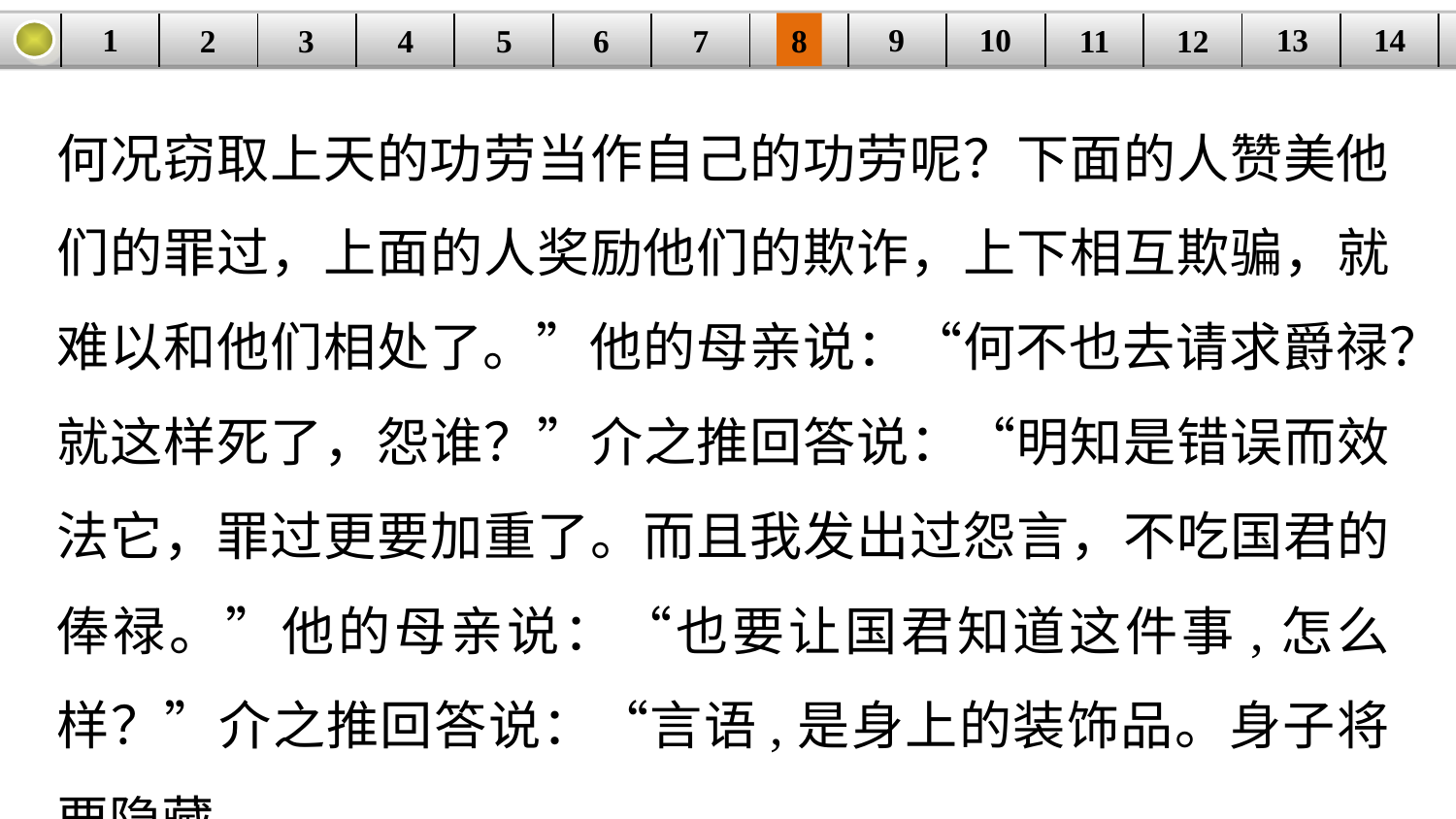

14
9
10
1
13
3
4
5
6
8
11
2
12
|  |  |  |  |  |  |  |  |  |  |  |  |  |  |
| --- | --- | --- | --- | --- | --- | --- | --- | --- | --- | --- | --- | --- | --- |
7

何况窃取上天的功劳当作自己的功劳呢？下面的人赞美他们的罪过，上面的人奖励他们的欺诈，上下相互欺骗，就难以和他们相处了。”他的母亲说：“何不也去请求爵禄？就这样死了，怨谁？”介之推回答说：“明知是错误而效法它，罪过更要加重了。而且我发出过怨言，不吃国君的俸禄。”他的母亲说：“也要让国君知道这件事,怎么样？”介之推回答说：“言语,是身上的装饰品。身子将要隐藏，